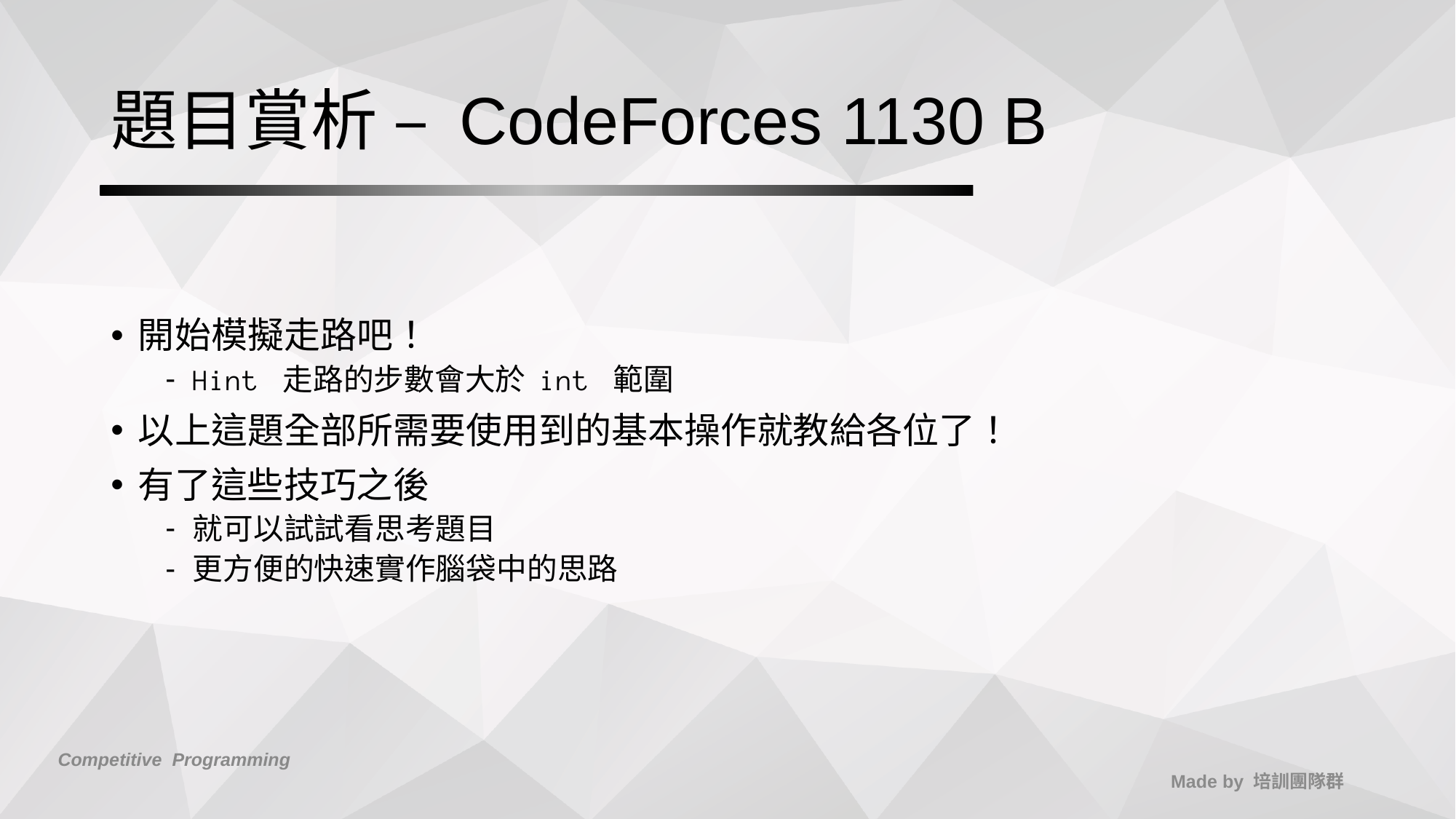

# 題目賞析 – CodeForces 1130 B
開始模擬走路吧！
Hint 走路的步數會大於 int 範圍
以上這題全部所需要使用到的基本操作就教給各位了！
有了這些技巧之後
就可以試試看思考題目
更方便的快速實作腦袋中的思路